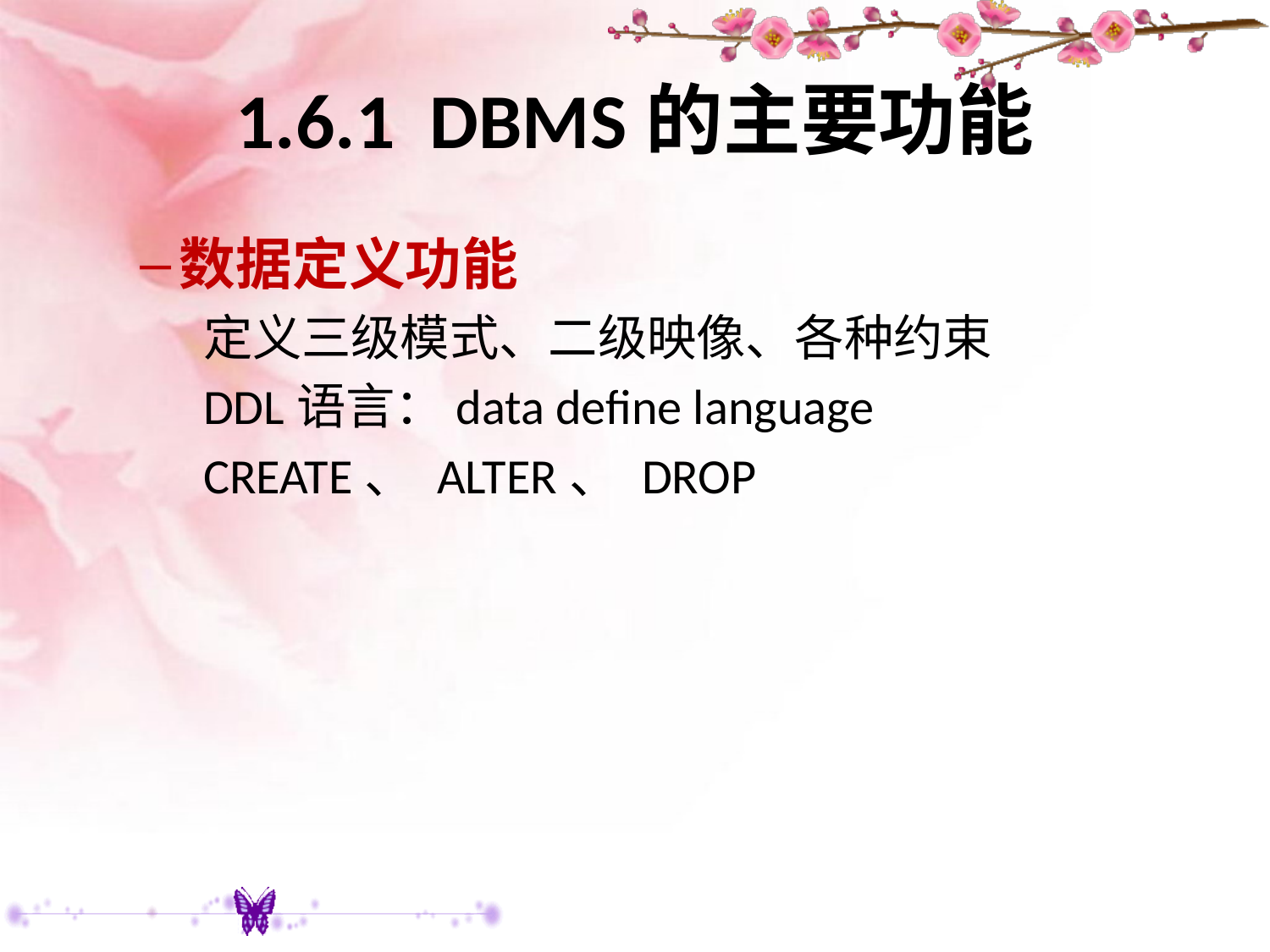

# 1.6.1  DBMS的主要功能
数据定义功能
定义三级模式、二级映像、各种约束
DDL语言：data define language
CREATE、 ALTER、 DROP